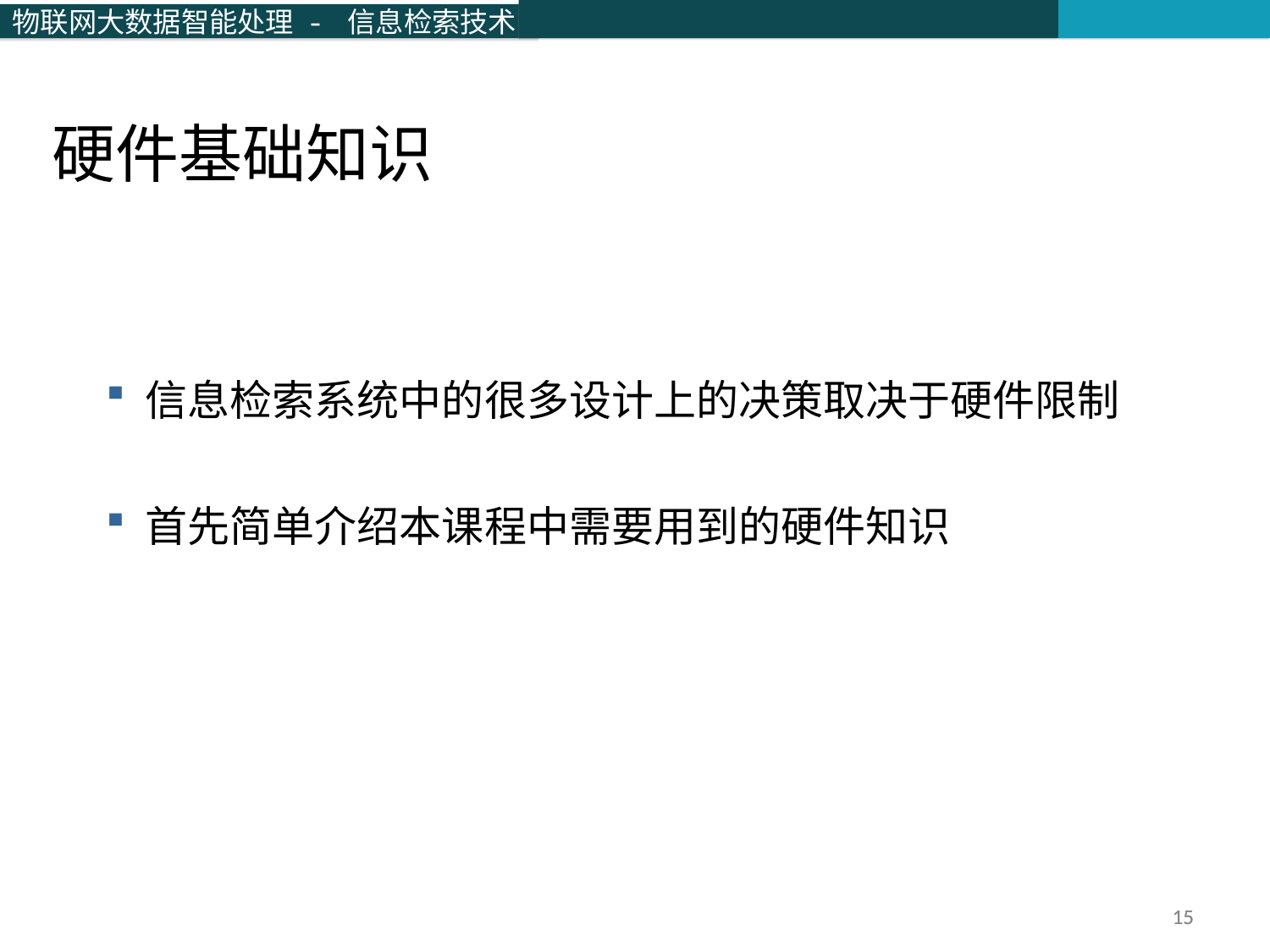

硬件基础知识
信息检索系统中的很多设计上的决策取决于硬件限制

首先简单介绍本课程中需要用到的硬件知识
15
15